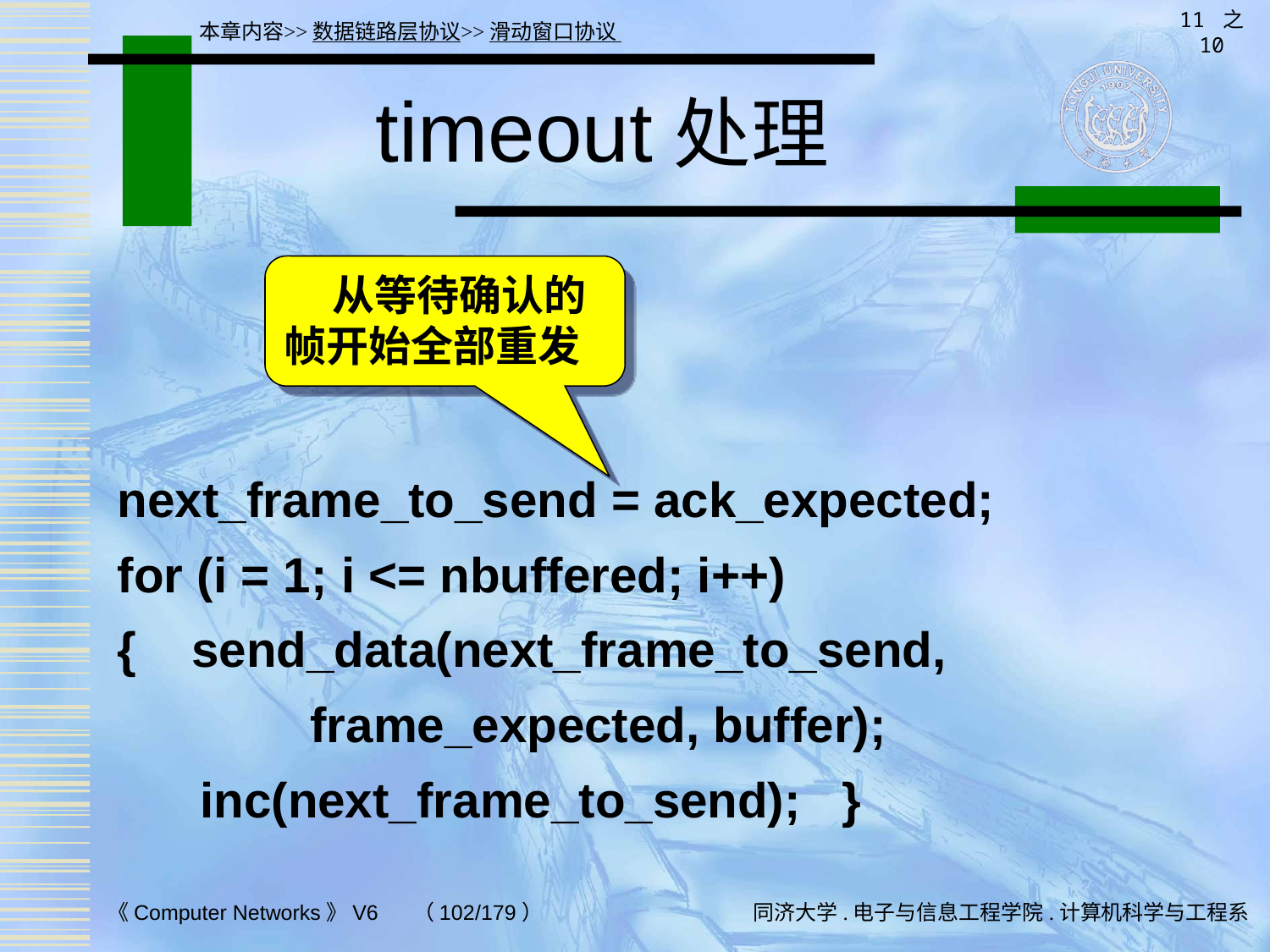

11 之 10
本章内容>>数据链路层协议>>滑动窗口协议
# timeout处理
    从等待确认的帧开始全部重发
next_frame_to_send = ack_expected;
for (i = 1; i <= nbuffered; i++)
{    send_data(next_frame_to_send,
              frame_expected, buffer);
      inc(next_frame_to_send);   }